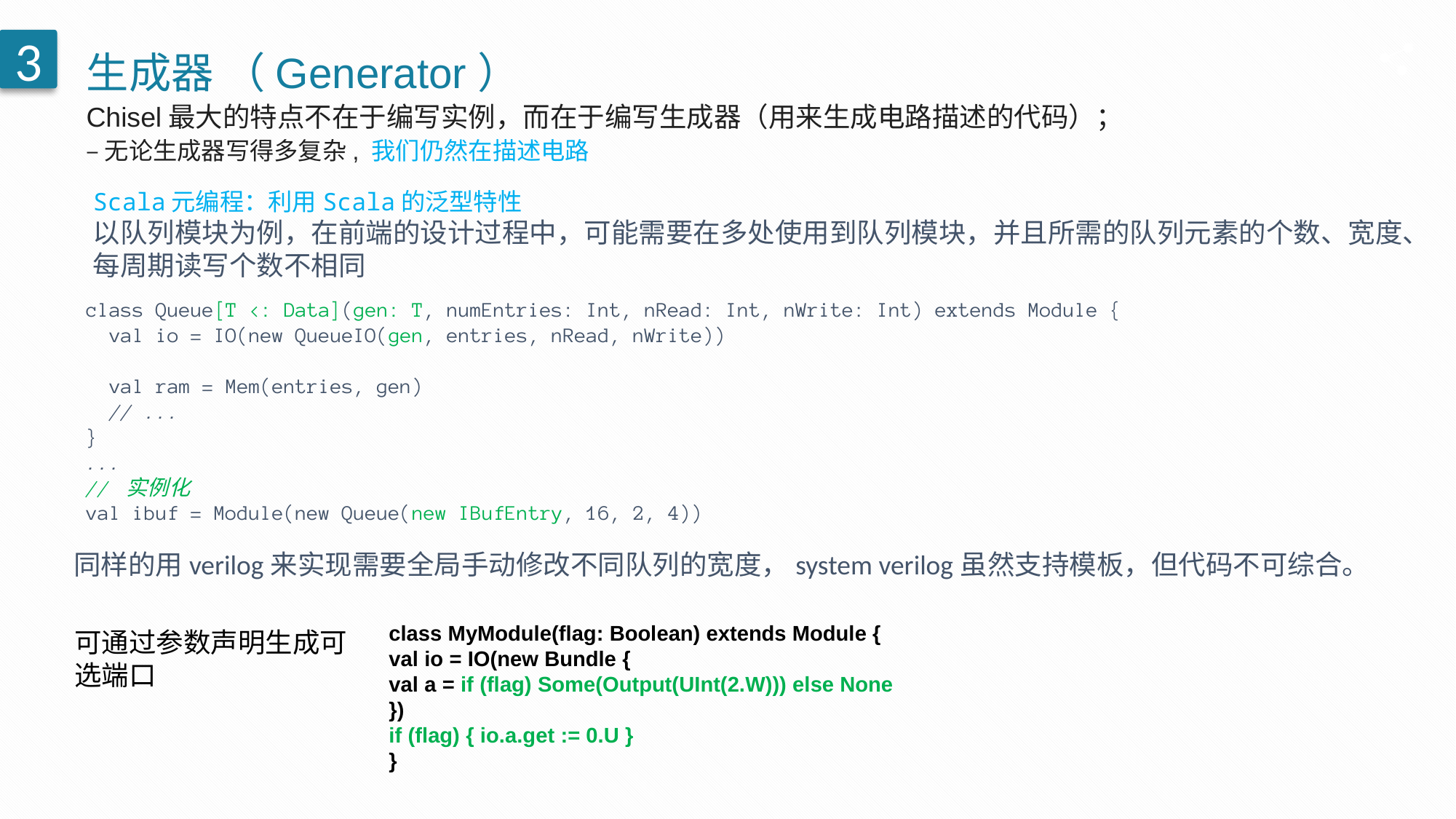

生成器 （Generator）
3

Chisel最大的特点不在于编写实例，而在于编写生成器（用来生成电路描述的代码）；
– 无论生成器写得多复杂, 我们仍然在描述电路
Scala元编程：利用Scala的泛型特性
以队列模块为例，在前端的设计过程中，可能需要在多处使用到队列模块，并且所需的队列元素的个数、宽度、
每周期读写个数不相同
class Queue[T <: Data](gen: T, numEntries: Int, nRead: Int, nWrite: Int) extends Module {
  val io = IO(new QueueIO(gen, entries, nRead, nWrite))
  val ram = Mem(entries, gen)
  // ...
}
...
// 实例化
val ibuf = Module(new Queue(new IBufEntry, 16, 2, 4))
同样的用verilog来实现需要全局手动修改不同队列的宽度，system verilog虽然支持模板，但代码不可综合。
class MyModule(flag: Boolean) extends Module {
val io = IO(new Bundle {
val a = if (flag) Some(Output(UInt(2.W))) else None
})
if (flag) { io.a.get := 0.U }
}
可通过参数声明生成可选端口